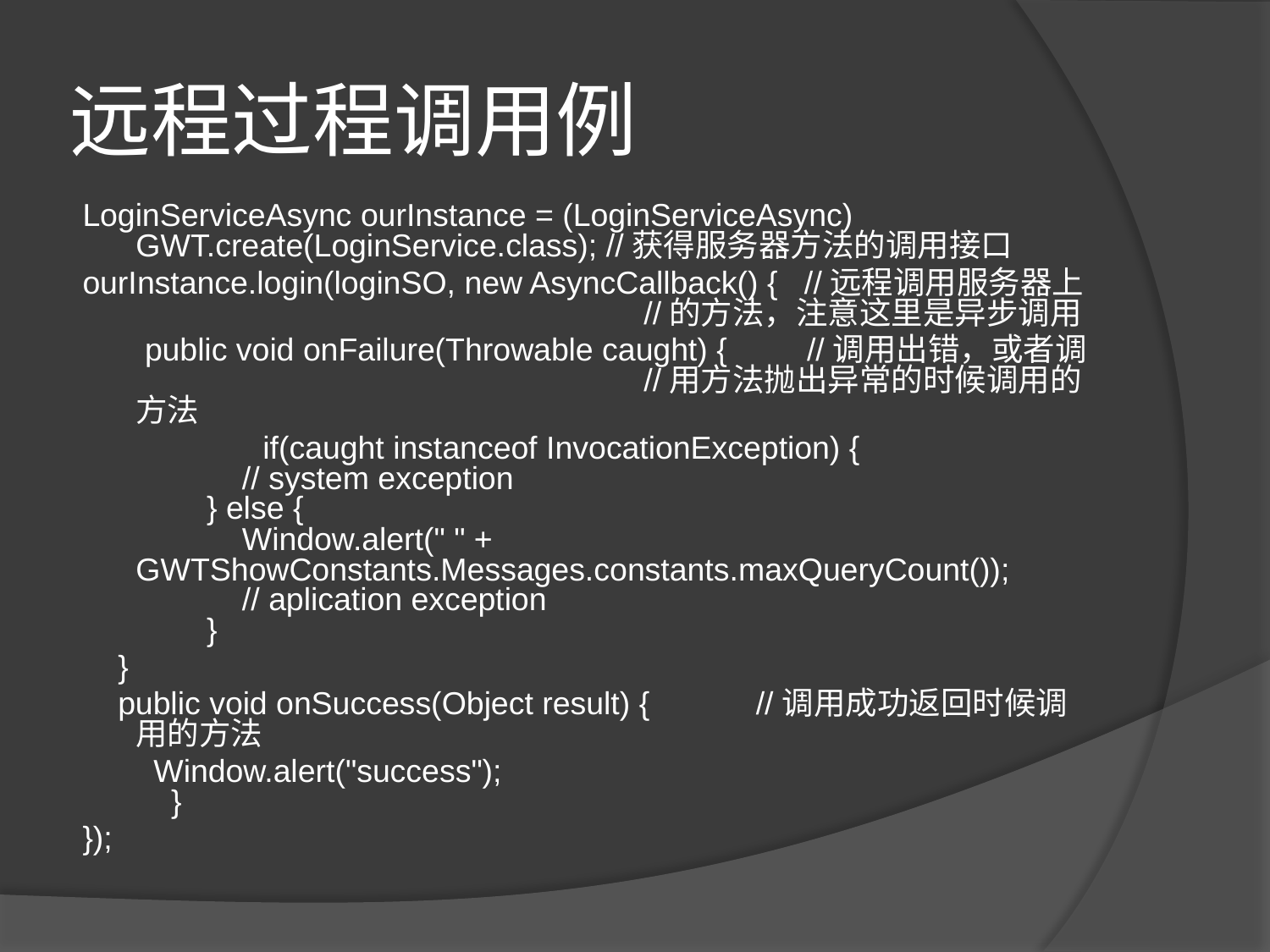

# 远程过程调用例
LoginServiceAsync ourInstance = (LoginServiceAsync)               	GWT.create(LoginService.class); //获得服务器方法的调用接口
ourInstance.login(loginSO, new AsyncCallback() {   //远程调用服务器上				//的方法，注意这里是异步调用
	 public void onFailure(Throwable caught) {         //调用出错，或者调                  				//用方法抛出异常的时候调用的方法
 		if(caught instanceof InvocationException) {
            // system exception
        } else {
            Window.alert(" " + 		     GWTShowConstants.Messages.constants.maxQueryCount());
            // aplication exception
        }
    }
    public void onSuccess(Object result) {            //调用成功返回时候调用的方法
        Window.alert("success");
    }
});